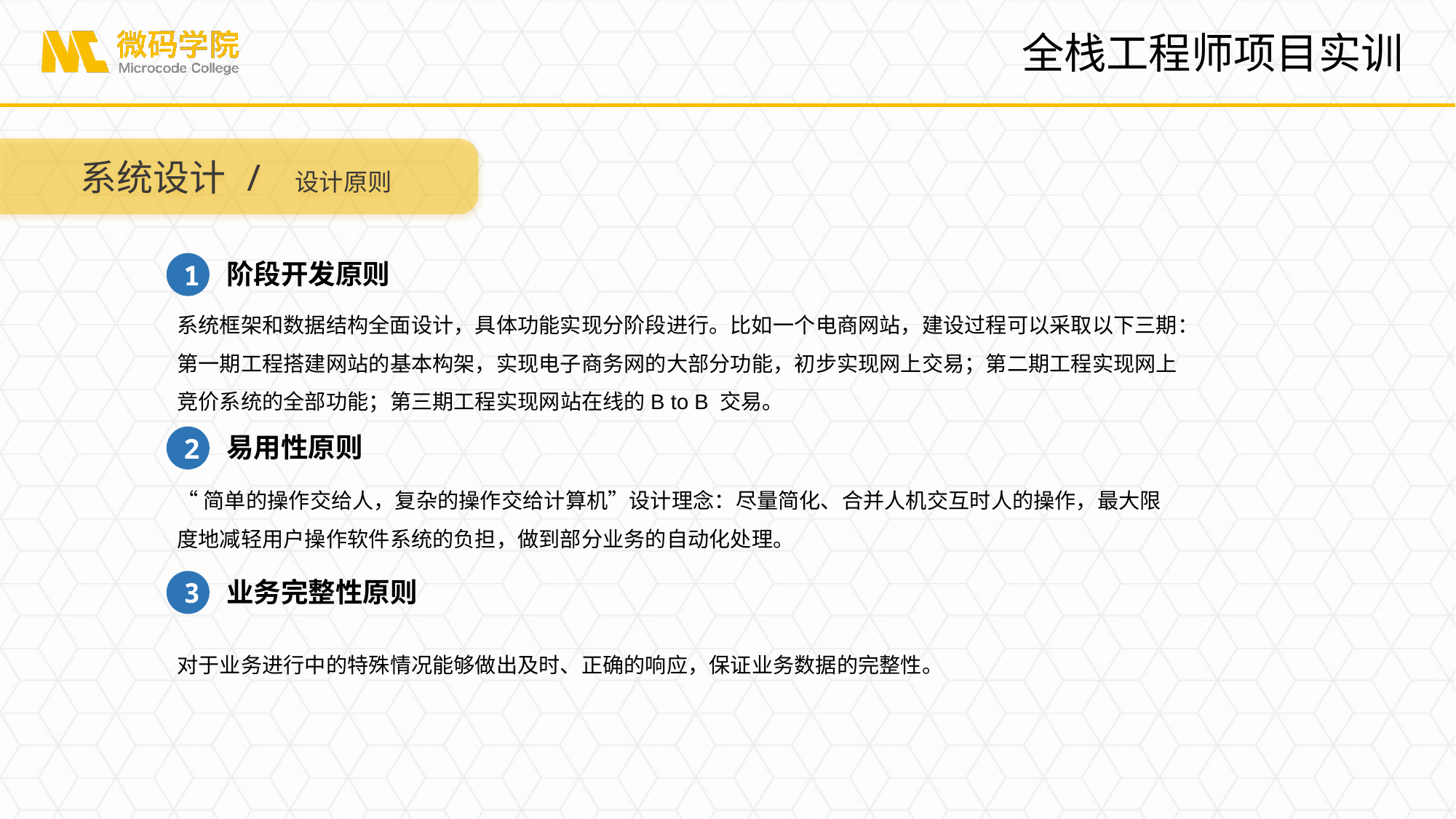

系统设计 / 设计原则
阶段开发原则
1
系统框架和数据结构全面设计，具体功能实现分阶段进行。比如一个电商网站，建设过程可以采取以下三期：第一期工程搭建网站的基本构架，实现电子商务网的大部分功能，初步实现网上交易；第二期工程实现网上竞价系统的全部功能；第三期工程实现网站在线的B to B 交易。
易用性原则
2
“简单的操作交给人，复杂的操作交给计算机”设计理念：尽量简化、合并人机交互时人的操作，最大限度地减轻用户操作软件系统的负担，做到部分业务的自动化处理。
业务完整性原则
3
对于业务进行中的特殊情况能够做出及时、正确的响应，保证业务数据的完整性。